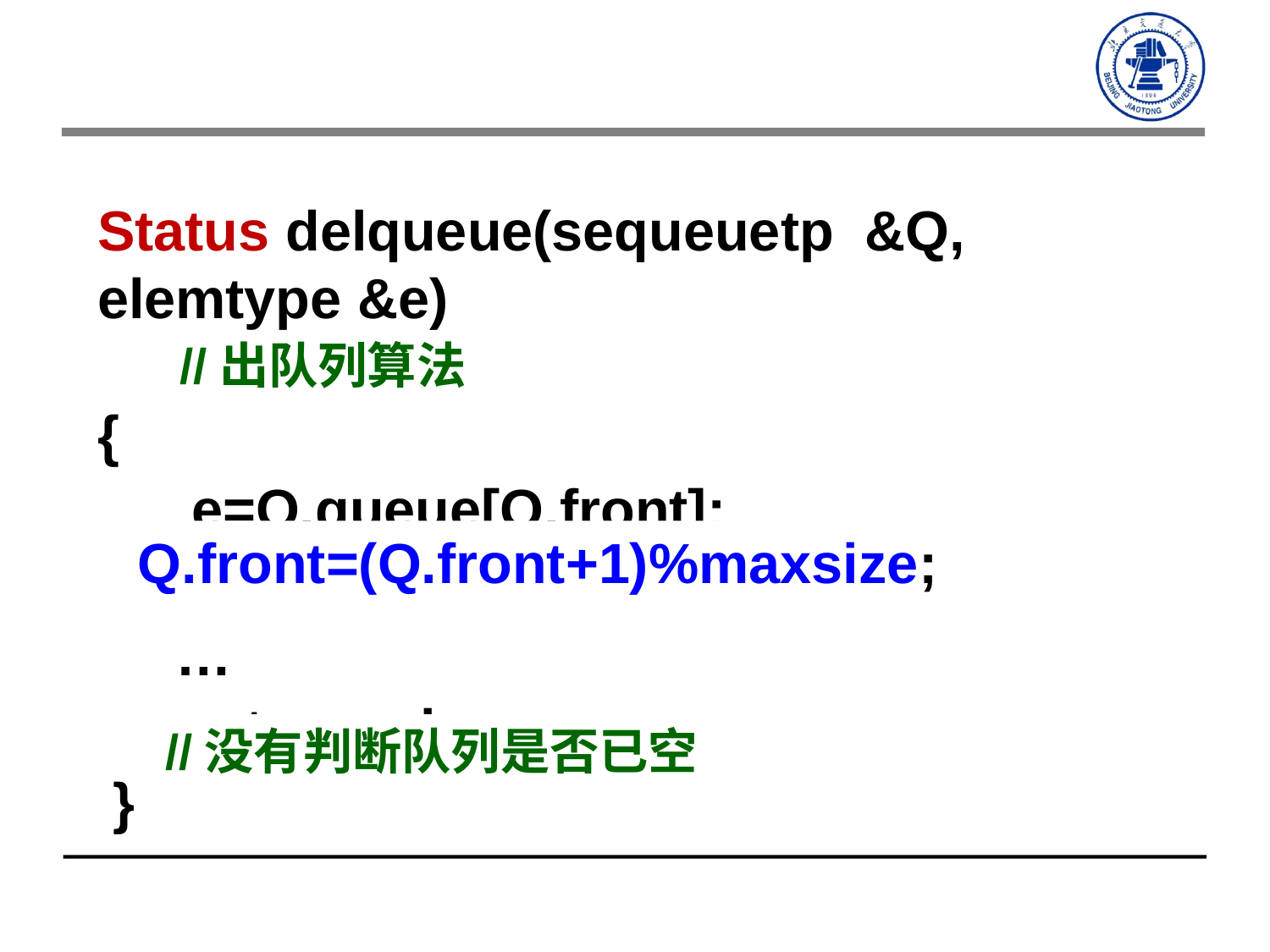

Status delqueue(sequeuetp  &Q, elemtype &e)
      //出队列算法
{
      e=Q.queue[Q.front];

     …
      return  ok;
 }
Q.front=(Q.front+1)%maxsize;
//没有判断队列是否已空